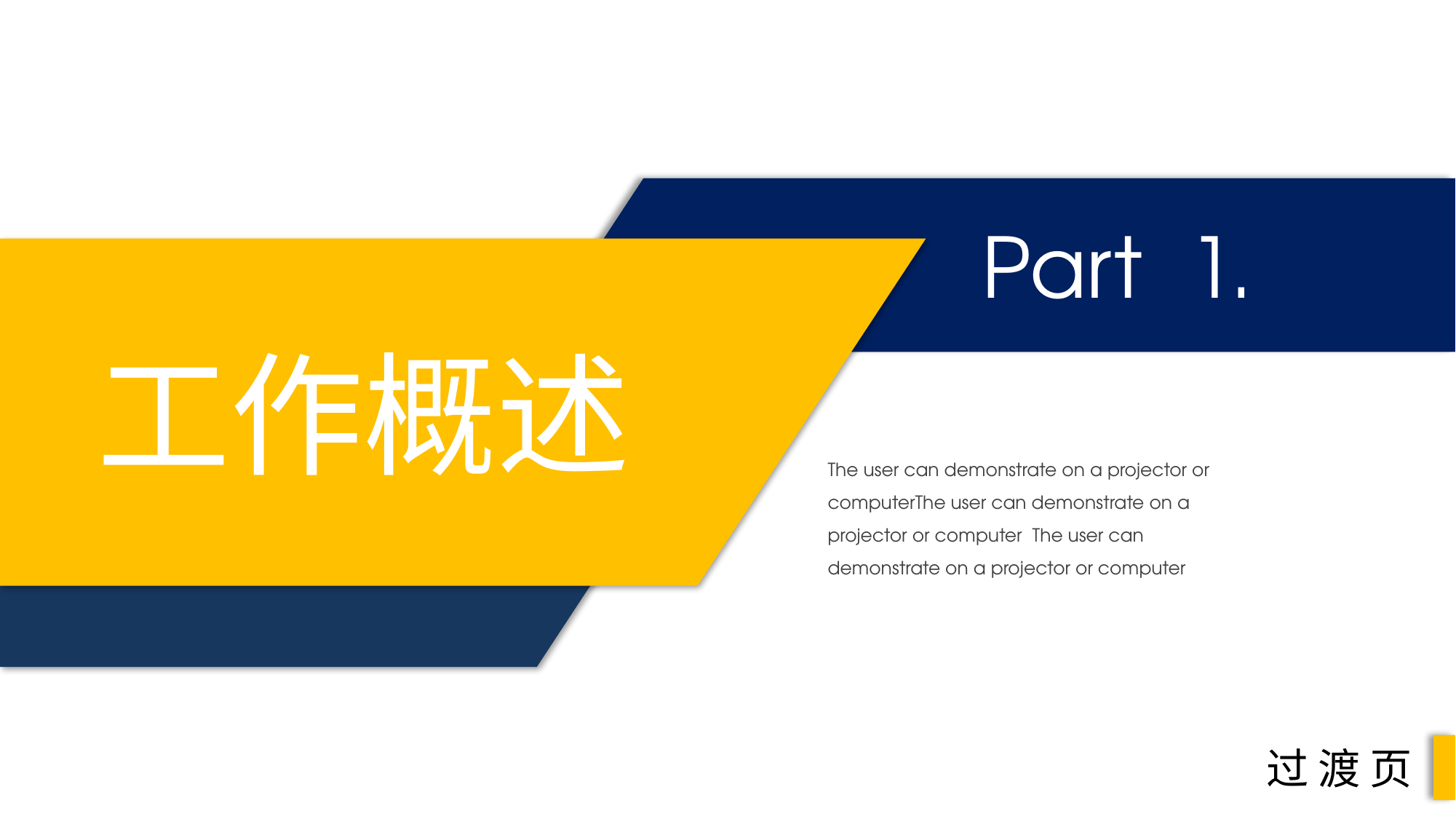

Part  1.

工作概述
The user can demonstrate on a projector or computerThe user can demonstrate on a projector or computer  The user can demonstrate on a projector or computer

过 渡 页